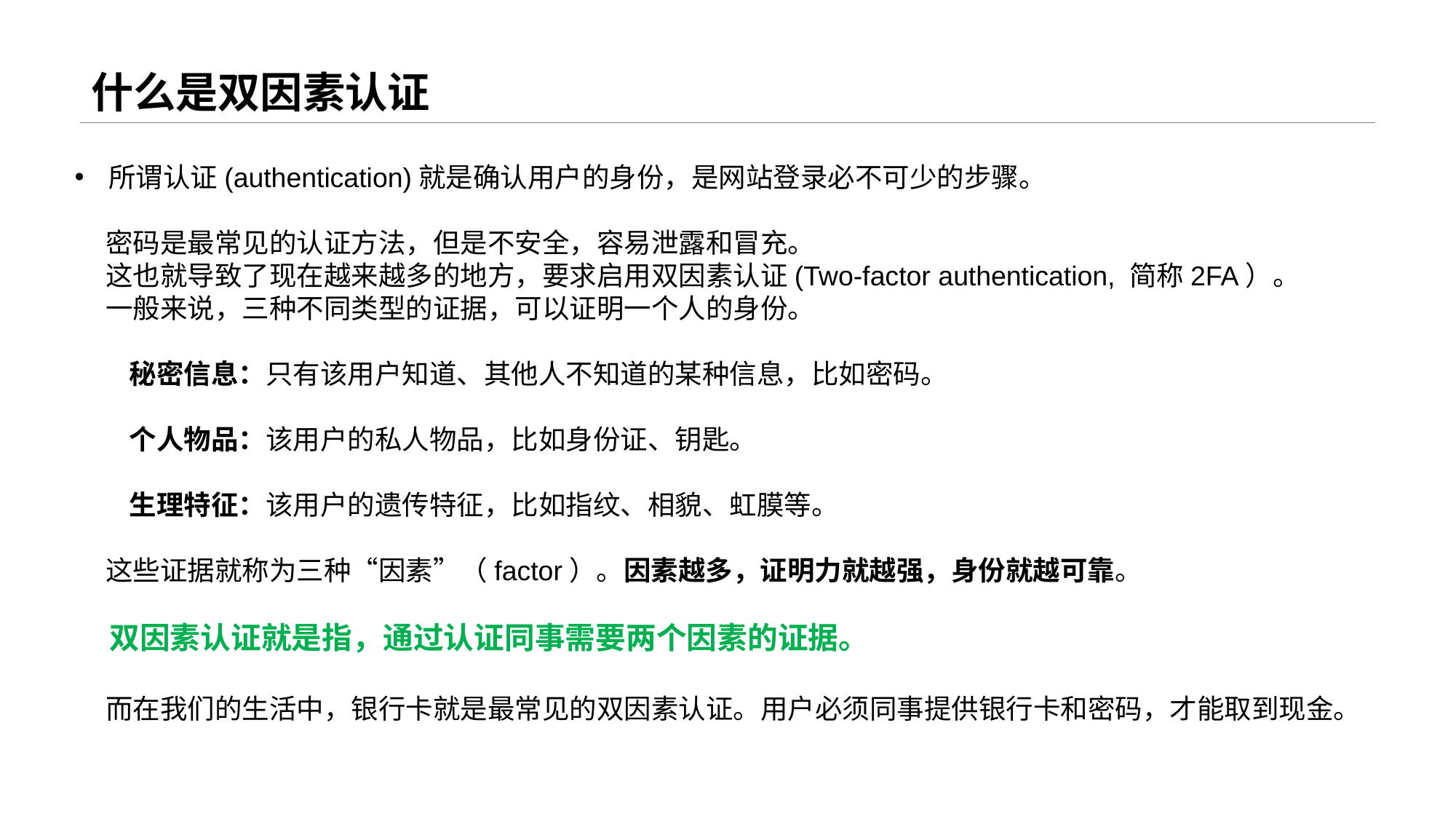

# 什么是双因素认证
所谓认证(authentication)就是确认用户的身份，是网站登录必不可少的步骤。

    密码是最常见的认证方法，但是不安全，容易泄露和冒充。
    这也就导致了现在越来越多的地方，要求启用双因素认证(Two-factor authentication, 简称2FA）。
    一般来说，三种不同类型的证据，可以证明一个人的身份。

秘密信息：只有该用户知道、其他人不知道的某种信息，比如密码。

个人物品：该用户的私人物品，比如身份证、钥匙。

生理特征：该用户的遗传特征，比如指纹、相貌、虹膜等。

    这些证据就称为三种“因素”（factor）。因素越多，证明力就越强，身份就越可靠。

    双因素认证就是指，通过认证同事需要两个因素的证据。

    而在我们的生活中，银行卡就是最常见的双因素认证。用户必须同事提供银行卡和密码，才能取到现金。